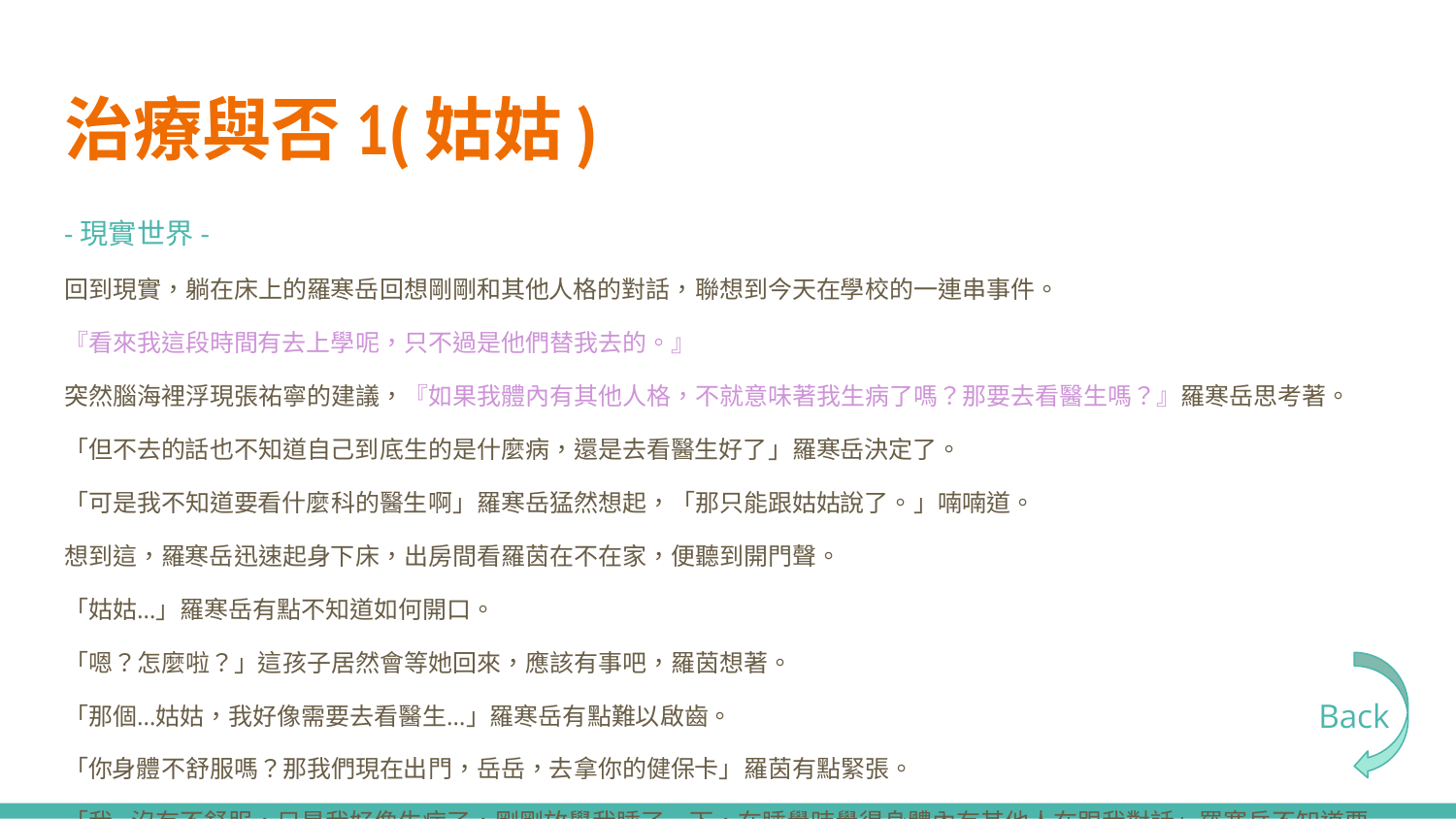

# 治療與否1(姑姑)
-現實世界-
回到現實，躺在床上的羅寒岳回想剛剛和其他人格的對話，聯想到今天在學校的一連串事件。
『看來我這段時間有去上學呢，只不過是他們替我去的。』
突然腦海裡浮現張祐寧的建議，『如果我體內有其他人格，不就意味著我生病了嗎？那要去看醫生嗎？』羅寒岳思考著。
「但不去的話也不知道自己到底生的是什麼病，還是去看醫生好了」羅寒岳決定了。
「可是我不知道要看什麼科的醫生啊」羅寒岳猛然想起，「那只能跟姑姑說了。」喃喃道。
想到這，羅寒岳迅速起身下床，出房間看羅茵在不在家，便聽到開門聲。
「姑姑…」羅寒岳有點不知道如何開口。
「嗯？怎麼啦？」這孩子居然會等她回來，應該有事吧，羅茵想著。
「那個…姑姑，我好像需要去看醫生…」羅寒岳有點難以啟齒。
「你身體不舒服嗎？那我們現在出門，岳岳，去拿你的健保卡」羅茵有點緊張。
「我…沒有不舒服，只是我好像生病了，剛剛放學我睡了一下，在睡覺時覺得身體內有其他人在跟我對話」羅寒岳不知道要怎麼解釋才能讓姑姑相信。

Back